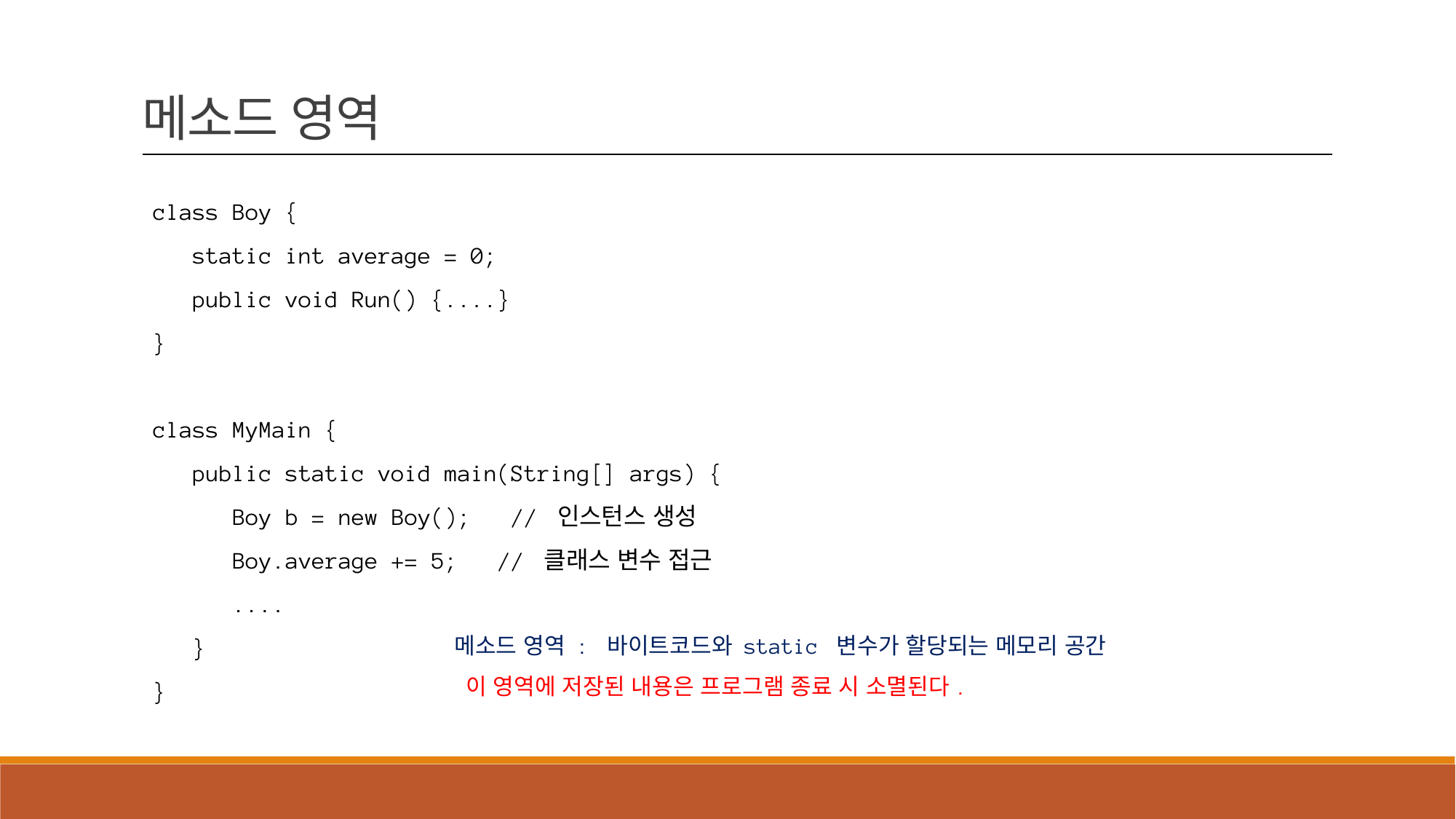

메소드 영역
class Boy {
   static int average = 0;
   public void Run() {....}
}

class MyMain {
   public static void main(String[] args) {
      Boy b = new Boy();   // 인스턴스 생성
      Boy.average += 5;   // 클래스 변수 접근
      ....
   }
}
메소드 영역 : 바이트코드와 static 변수가 할당되는 메모리 공간
 이 영역에 저장된 내용은 프로그램 종료 시 소멸된다.